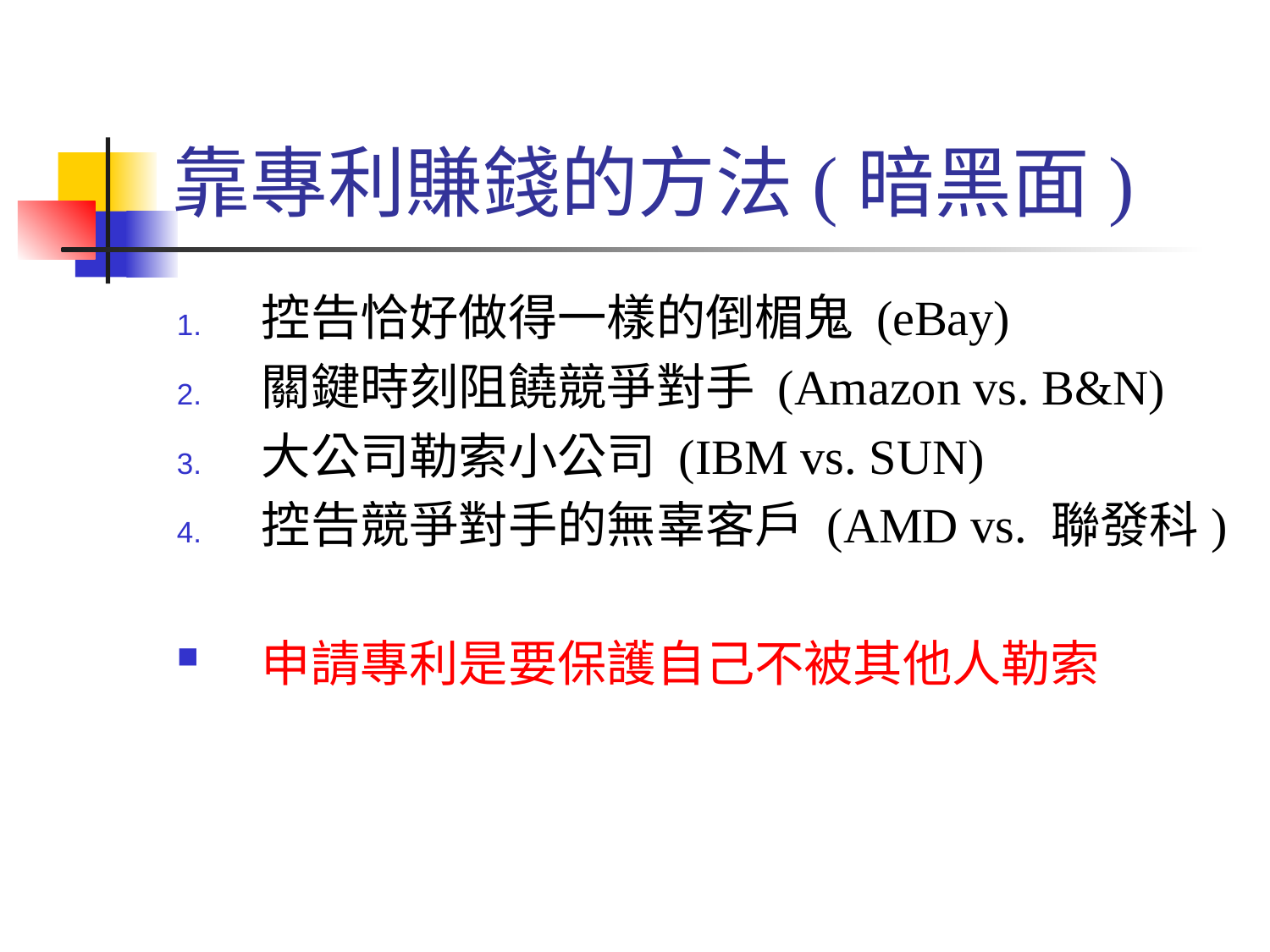

# 靠專利賺錢的方法(暗黑面)
控告恰好做得一樣的倒楣鬼 (eBay)
關鍵時刻阻饒競爭對手 (Amazon vs. B&N)
大公司勒索小公司 (IBM vs. SUN)
控告競爭對手的無辜客戶 (AMD vs. 聯發科)

申請專利是要保護自己不被其他人勒索